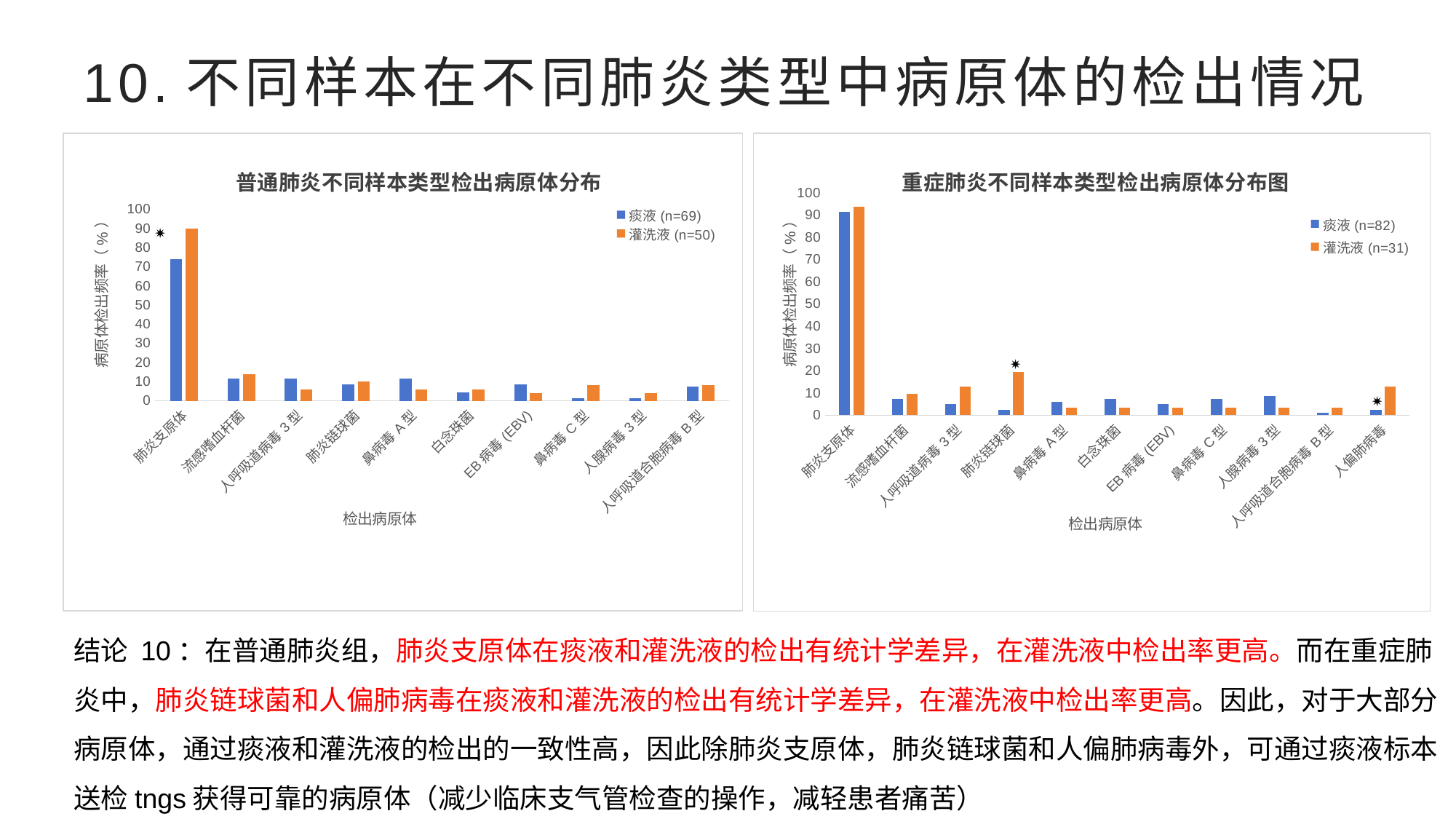

# 10.不同样本在不同肺炎类型中病原体的检出情况

### Chart: 普通肺炎不同样本类型检出病原体分布

| Category | 痰液(n=69) | 灌洗液(n=50) |
|---|---|---|
| 肺炎支原体 | 73.91 | 90.0 |
| 流感嗜血杆菌 | 11.59 | 14.0 |
| 人呼吸道病毒3型 | 11.59 | 6.0 |
| 肺炎链球菌 | 8.7 | 10.0 |
| 鼻病毒A型 | 11.59 | 6.0 |
| 白念珠菌 | 4.35 | 6.0 |
| EB病毒(EBV) | 8.7 | 4.0 |
| 鼻病毒C型 | 1.45 | 8.0 |
| 人腺病毒3型 | 1.45 | 4.0 |
| 人呼吸道合胞病毒B型 | 7.25 | 8.0 |

### Chart: 重症肺炎不同样本类型检出病原体分布图

| Category | 痰液(n=82) | 灌洗液(n=31) |
|---|---|---|
| 肺炎支原体 | 91.46 | 93.55 |
| 流感嗜血杆菌 | 7.32 | 9.68 |
| 人呼吸道病毒3型 | 4.88 | 12.9 |
| 肺炎链球菌 | 2.44 | 19.35 |
| 鼻病毒A型 | 6.1 | 3.23 |
| 白念珠菌 | 7.32 | 3.23 |
| EB病毒(EBV) | 4.88 | 3.23 |
| 鼻病毒C型 | 7.32 | 3.23 |
| 人腺病毒3型 | 8.54 | 3.23 |
| 人呼吸道合胞病毒B型 | 1.22 | 3.23 |
| 人偏肺病毒 | 2.44 | 12.9 |
✷
✷
✷
结论 10：在普通肺炎组，肺炎支原体在痰液和灌洗液的检出有统计学差异，在灌洗液中检出率更高。而在重症肺炎中，肺炎链球菌和人偏肺病毒在痰液和灌洗液的检出有统计学差异，在灌洗液中检出率更高。因此，对于大部分病原体，通过痰液和灌洗液的检出的一致性高，因此除肺炎支原体，肺炎链球菌和人偏肺病毒外，可通过痰液标本送检tngs获得可靠的病原体（减少临床支气管检查的操作，减轻患者痛苦）